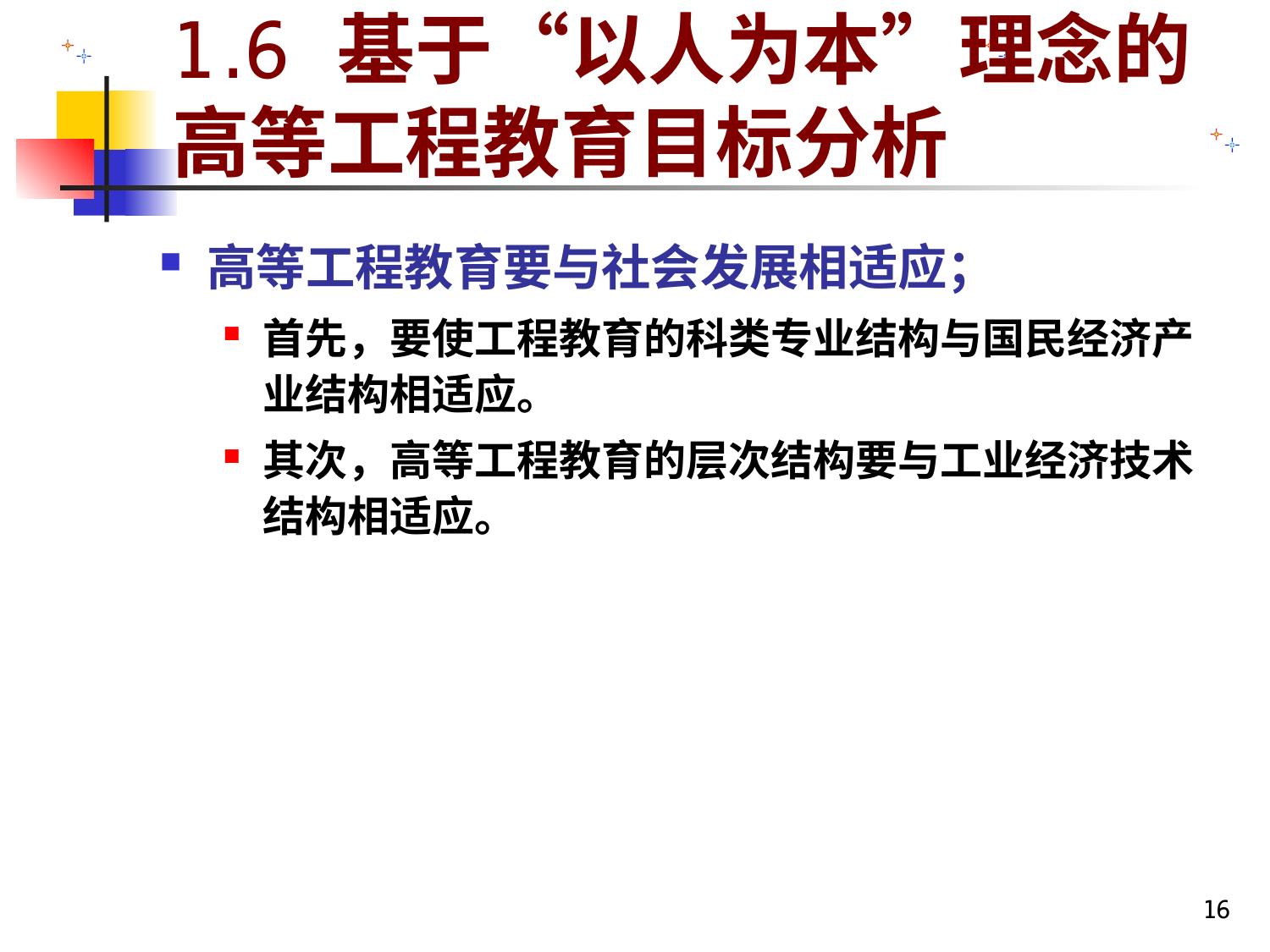

# 1.6 基于“以人为本”理念的高等工程教育目标分析
高等工程教育要与社会发展相适应；
首先，要使工程教育的科类专业结构与国民经济产业结构相适应。
其次，高等工程教育的层次结构要与工业经济技术结构相适应。
16